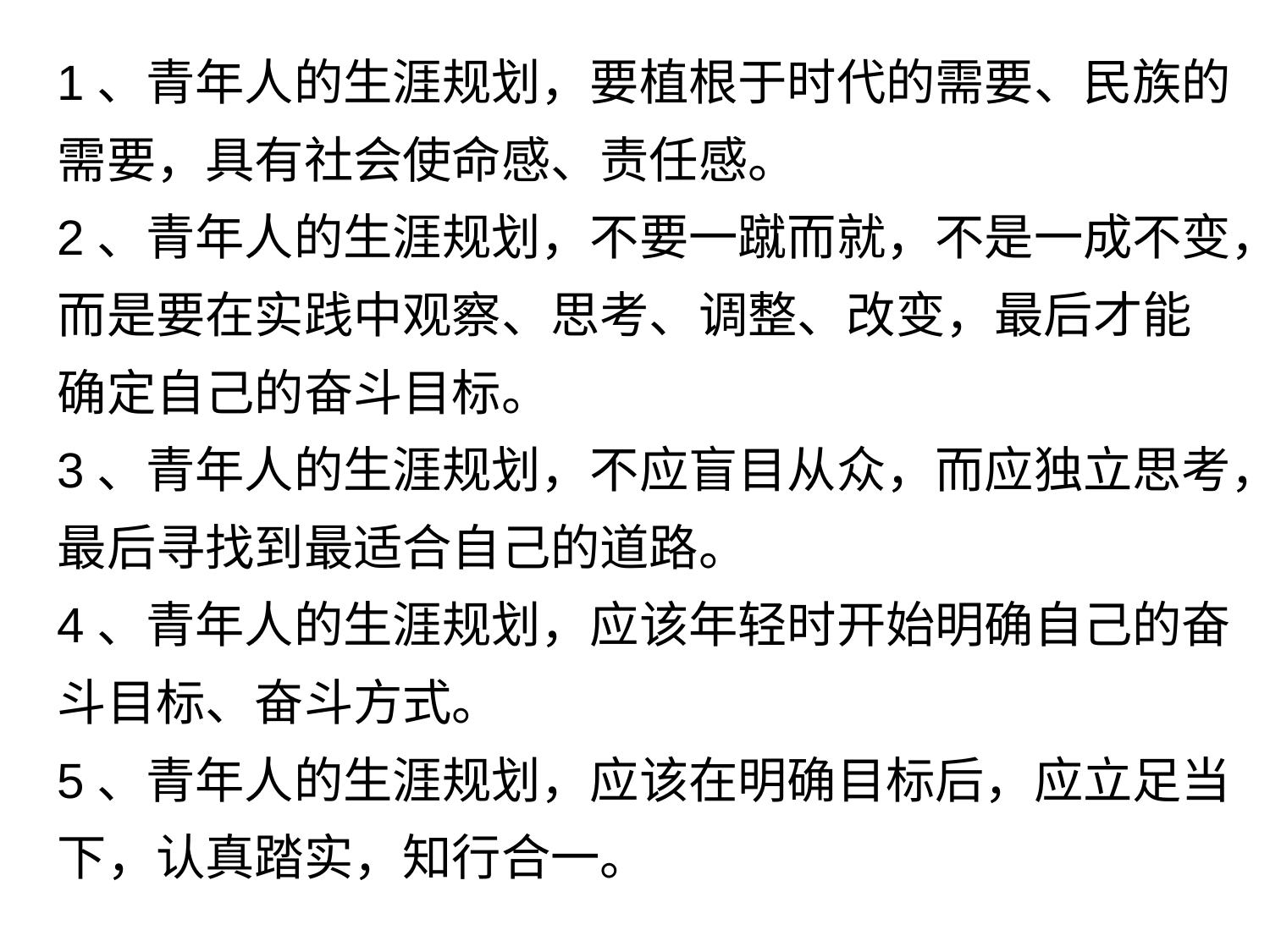

1、青年人的生涯规划，要植根于时代的需要、民族的需要，具有社会使命感、责任感。
2、青年人的生涯规划，不要一蹴而就，不是一成不变，而是要在实践中观察、思考、调整、改变，最后才能确定自己的奋斗目标。
3、青年人的生涯规划，不应盲目从众，而应独立思考，最后寻找到最适合自己的道路。
4、青年人的生涯规划，应该年轻时开始明确自己的奋斗目标、奋斗方式。
5、青年人的生涯规划，应该在明确目标后，应立足当下，认真踏实，知行合一。